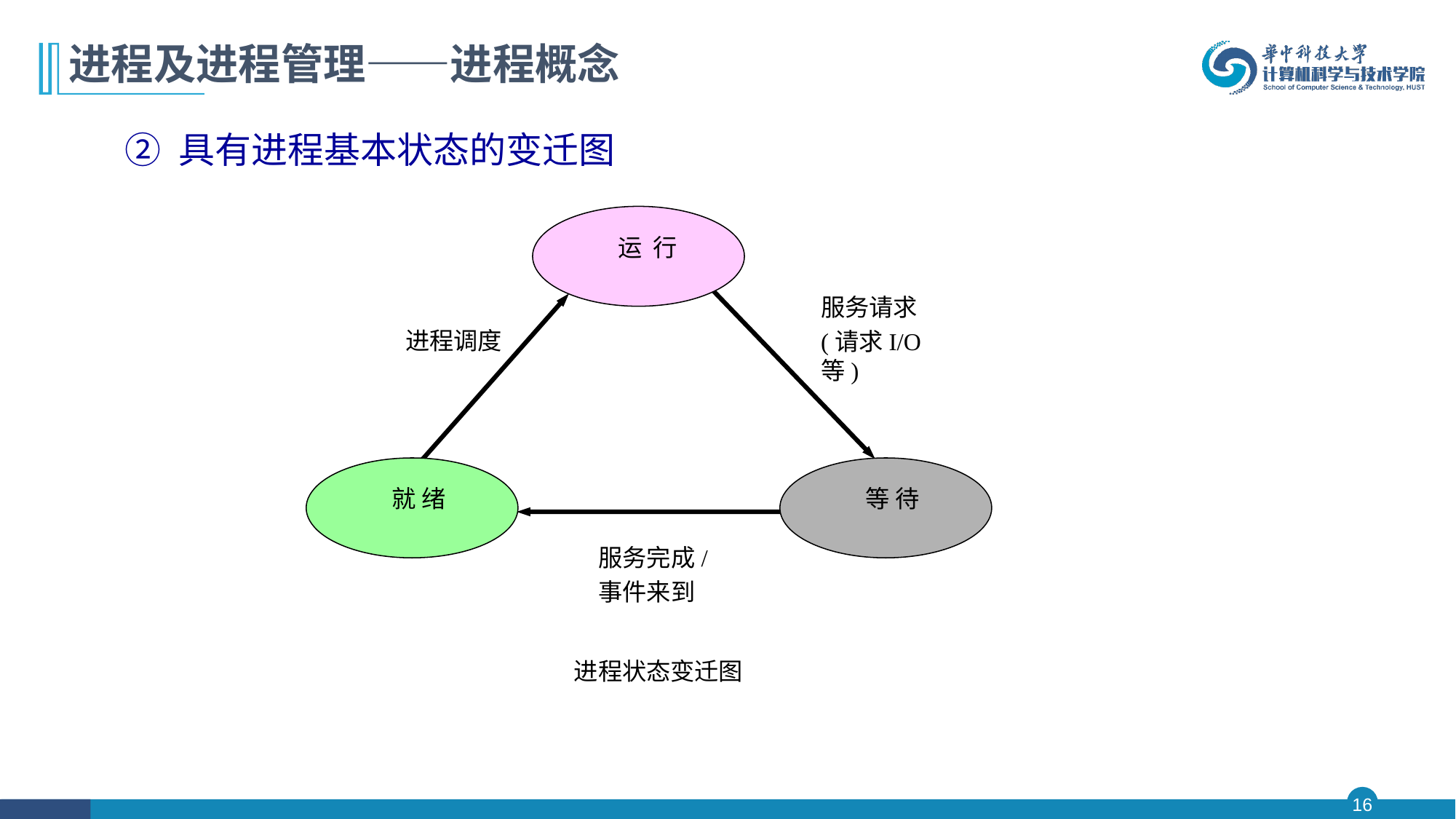

# 进程及进程管理——进程概念
② 具有进程基本状态的变迁图
       运  行

服务请求
(请求I/O等)

进程调度
       就 绪
       等 待

服务完成/
事件来到
进程状态变迁图